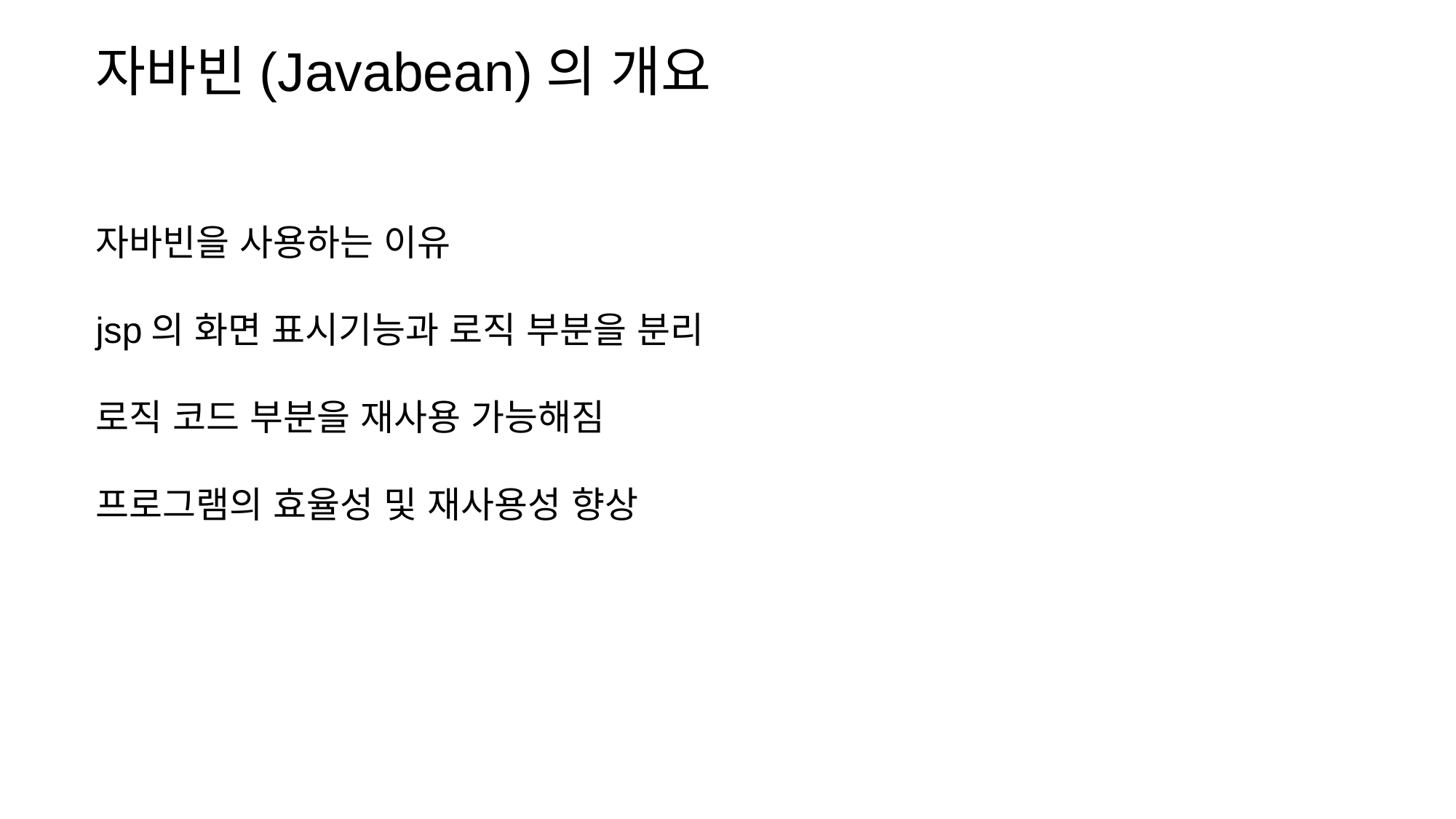

자바빈(Javabean)의 개요
자바빈을 사용하는 이유

jsp의 화면 표시기능과 로직 부분을 분리

로직 코드 부분을 재사용 가능해짐

프로그램의 효율성 및 재사용성 향상